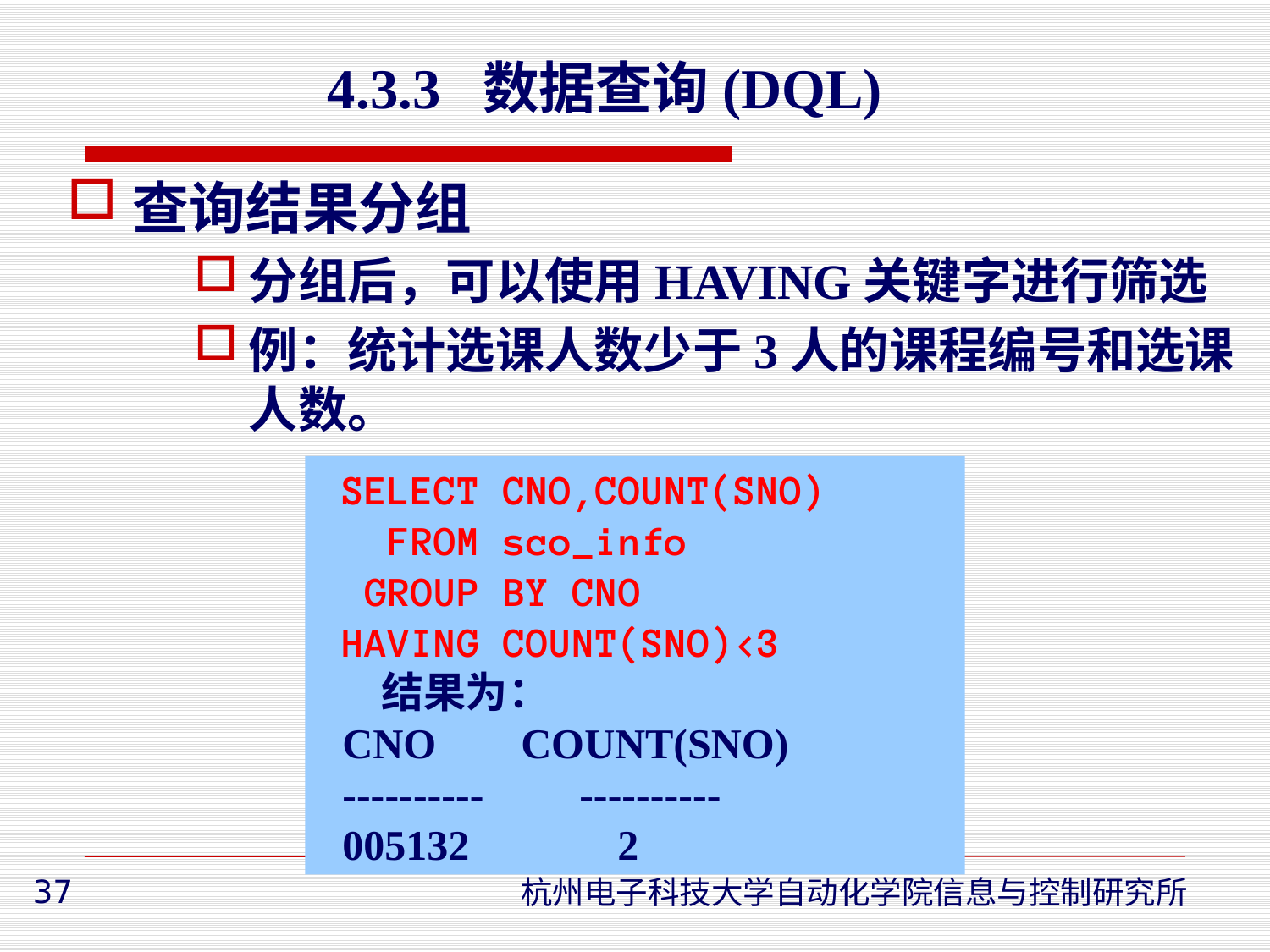

4.3.3  数据查询(DQL)
查询结果分组
分组后，可以使用HAVING关键字进行筛选
例：统计选课人数少于3人的课程编号和选课人数。
SELECT CNO,COUNT(SNO)
  FROM sco_info
 GROUP BY CNO
HAVING COUNT(SNO)<3
	结果为：
CNO        COUNT(SNO)
----------         ----------
005132              2